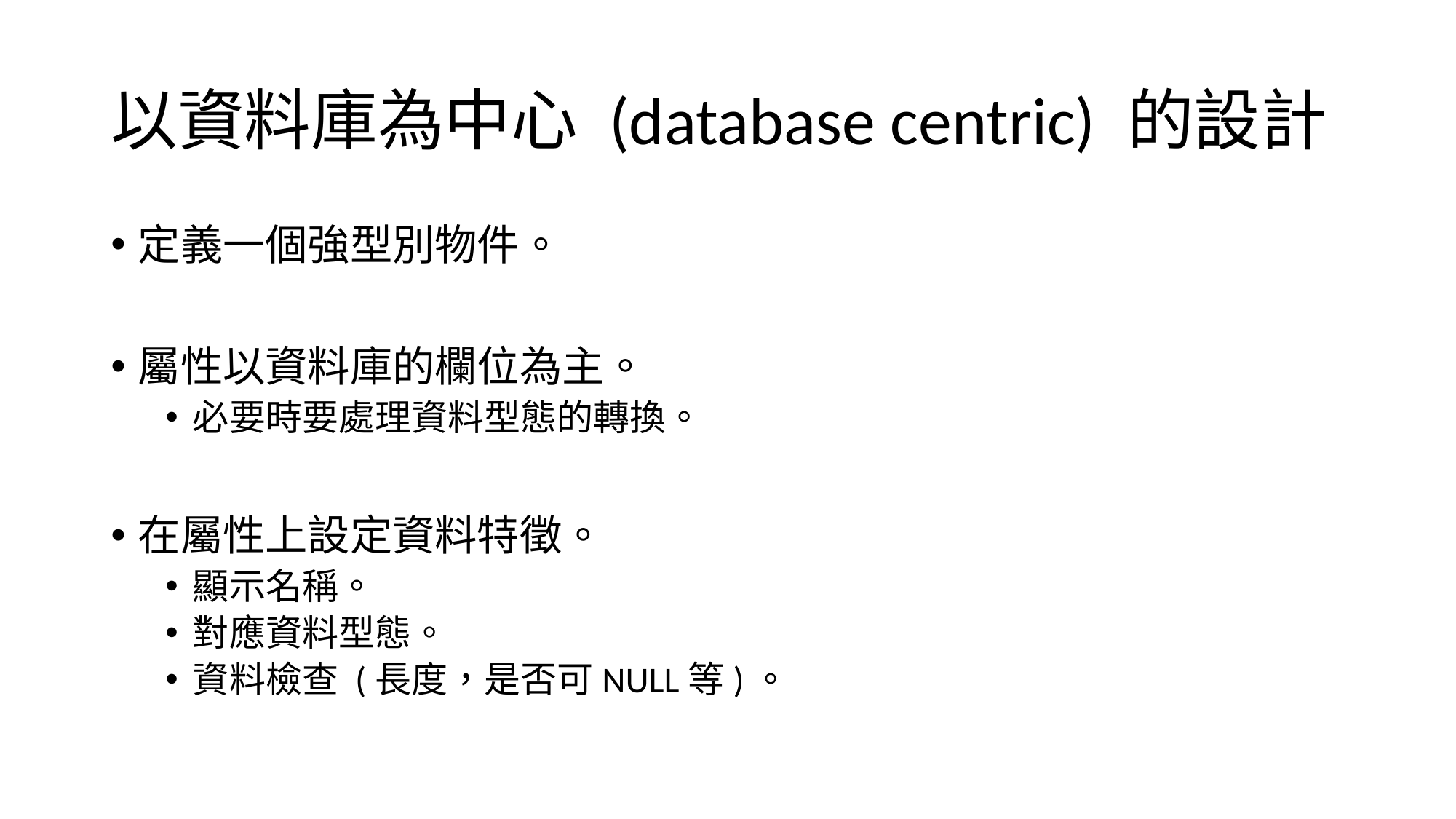

# 以資料庫為中心 (database centric) 的設計
定義一個強型別物件。

屬性以資料庫的欄位為主。
必要時要處理資料型態的轉換。

在屬性上設定資料特徵。
顯示名稱。
對應資料型態。
資料檢查 (長度，是否可NULL等)。